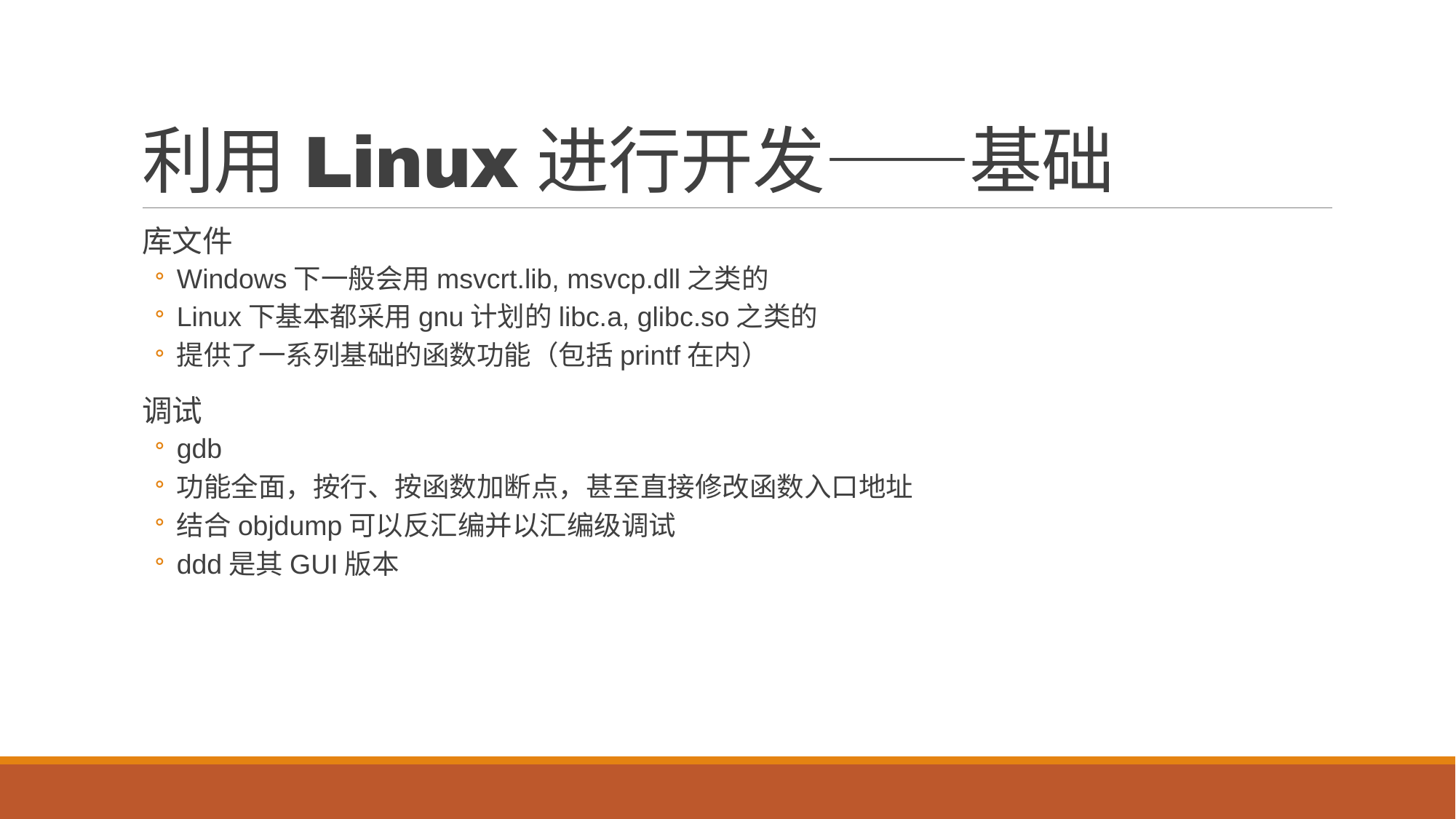

# 利用Linux进行开发——基础
库文件
Windows下一般会用msvcrt.lib, msvcp.dll之类的
Linux下基本都采用gnu计划的libc.a, glibc.so之类的
提供了一系列基础的函数功能（包括printf在内）
调试
gdb
功能全面，按行、按函数加断点，甚至直接修改函数入口地址
结合objdump可以反汇编并以汇编级调试
ddd是其GUI版本